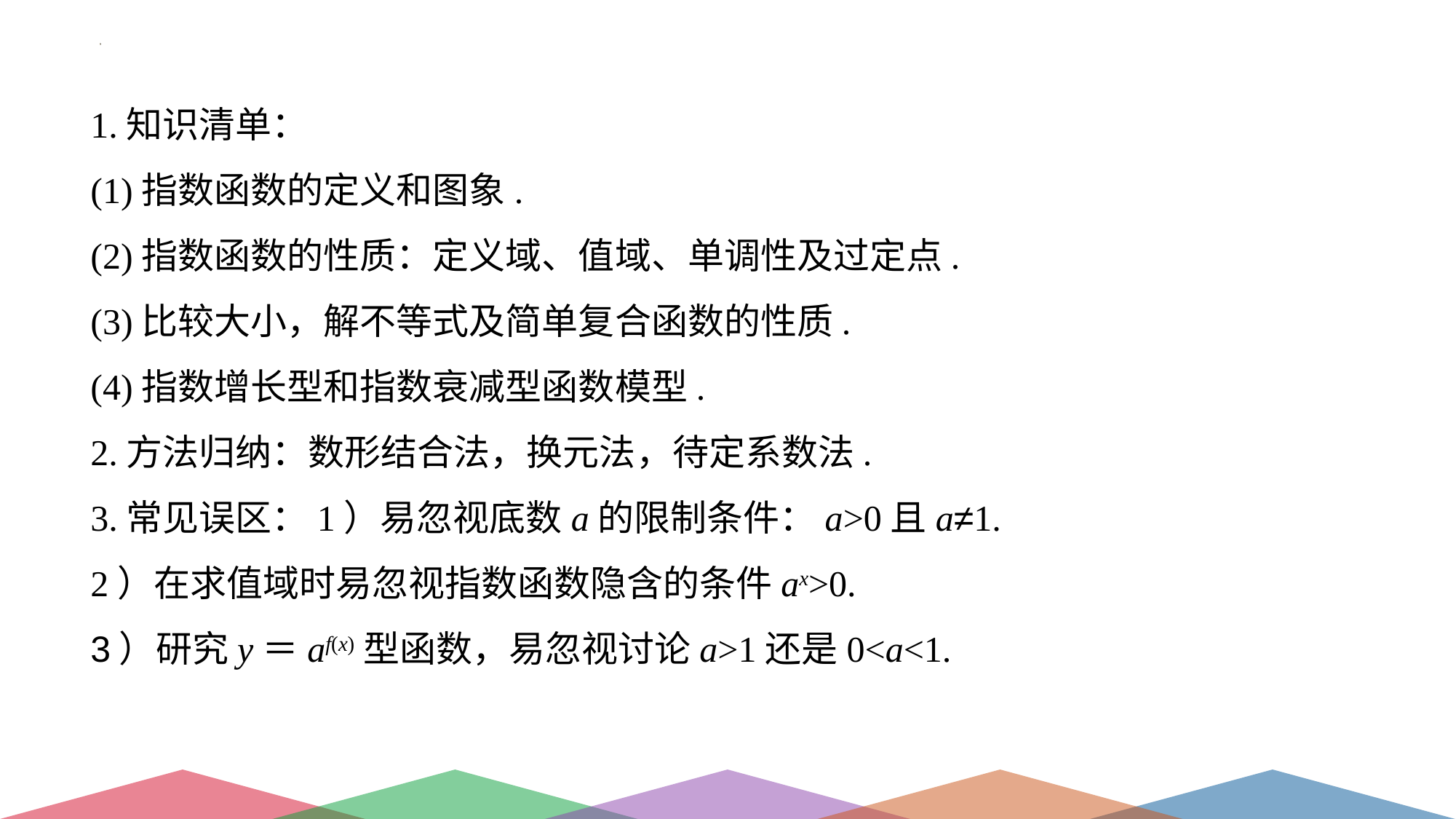

1.知识清单：
(1)指数函数的定义和图象.
(2)指数函数的性质：定义域、值域、单调性及过定点.
(3)比较大小，解不等式及简单复合函数的性质.
(4)指数增长型和指数衰减型函数模型.
2.方法归纳：数形结合法，换元法，待定系数法.
3.常见误区：1）易忽视底数a的限制条件：a>0且a≠1.
2）在求值域时易忽视指数函数隐含的条件ax>0.
3）研究y＝af(x)型函数，易忽视讨论a>1还是0<a<1.